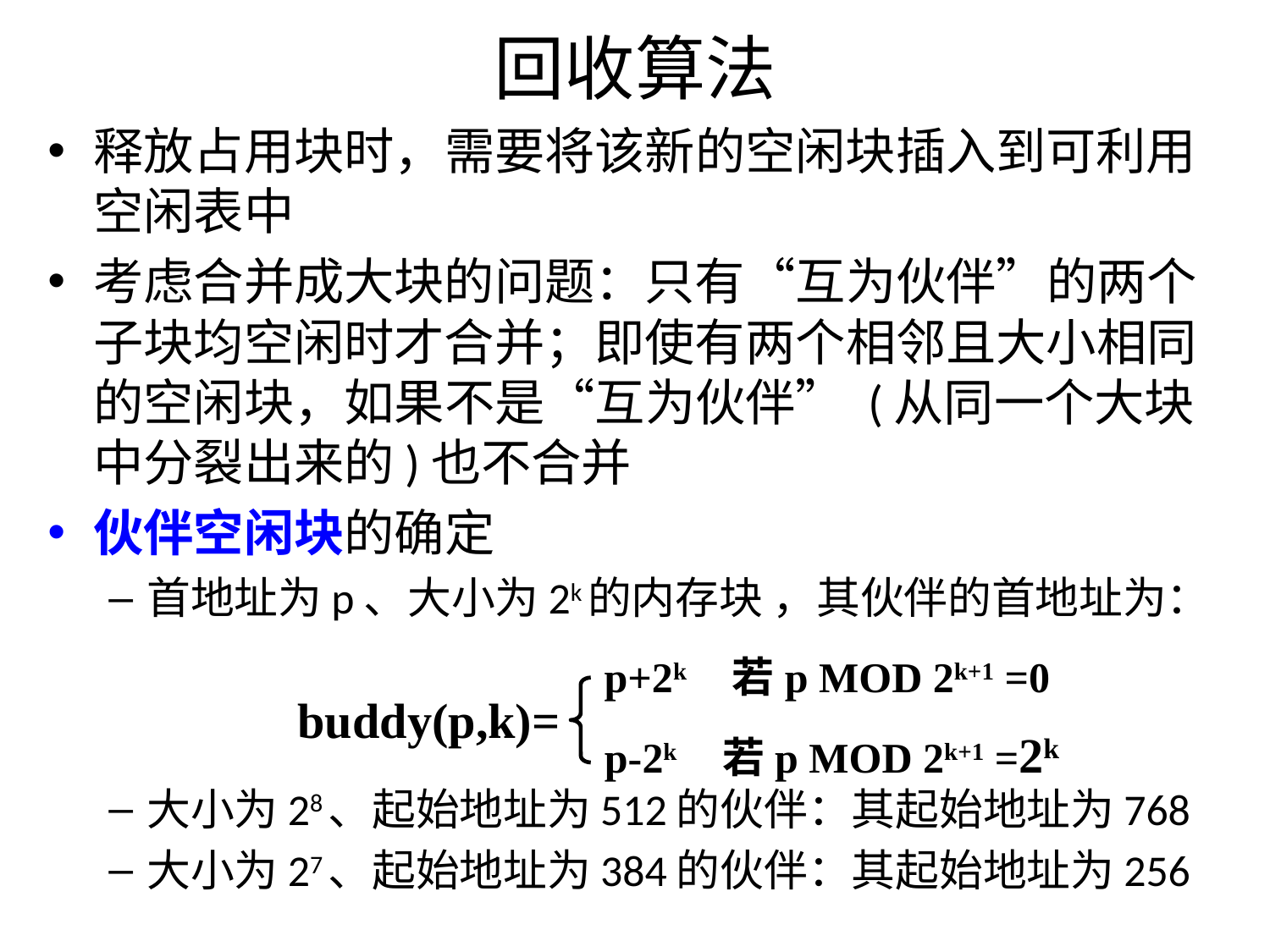

# 回收算法
释放占用块时，需要将该新的空闲块插入到可利用空闲表中
考虑合并成大块的问题：只有“互为伙伴”的两个子块均空闲时才合并；即使有两个相邻且大小相同的空闲块，如果不是“互为伙伴” (从同一个大块中分裂出来的)也不合并
伙伴空闲块的确定
首地址为p、大小为2k的内存块 ，其伙伴的首地址为：

大小为28、起始地址为512的伙伴：其起始地址为768
大小为27、起始地址为384的伙伴：其起始地址为256

p+2k     若p MOD 2k+1 =0

buddy(p,k)=
p-2k     若p MOD 2k+1 =2k